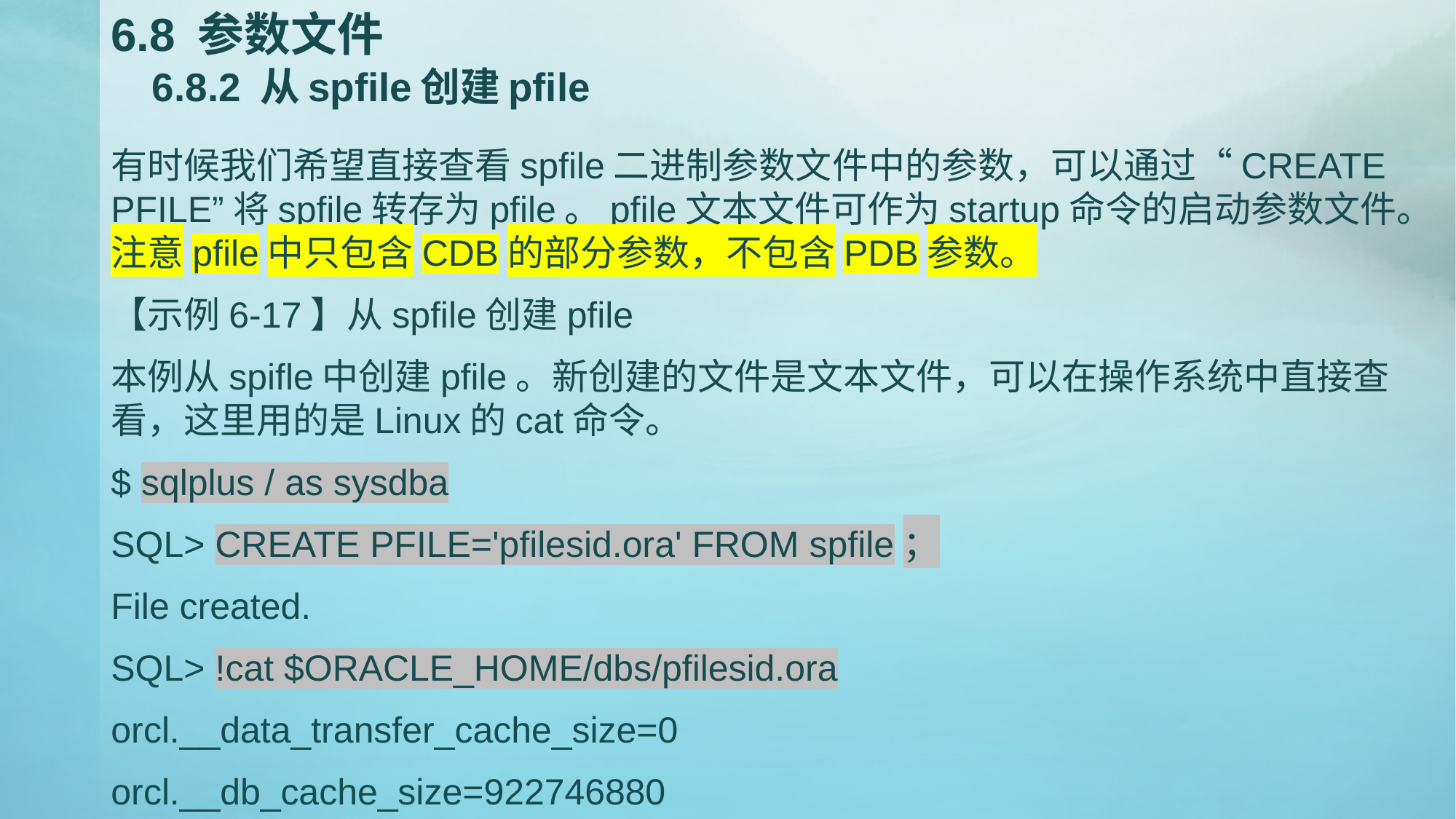

# 6.8 参数文件 6.8.2 从spfile创建pfile
有时候我们希望直接查看spfile二进制参数文件中的参数，可以通过“CREATE PFILE”将spfile转存为pfile。pfile文本文件可作为startup命令的启动参数文件。注意pfile中只包含CDB的部分参数，不包含PDB参数。
【示例6-17】从spfile创建pfile
本例从spifle中创建pfile。新创建的文件是文本文件，可以在操作系统中直接查看，这里用的是Linux的cat命令。
$ sqlplus / as sysdba
SQL> CREATE PFILE='pfilesid.ora' FROM spfile；
File created.
SQL> !cat $ORACLE_HOME/dbs/pfilesid.ora
orcl.__data_transfer_cache_size=0
orcl.__db_cache_size=922746880